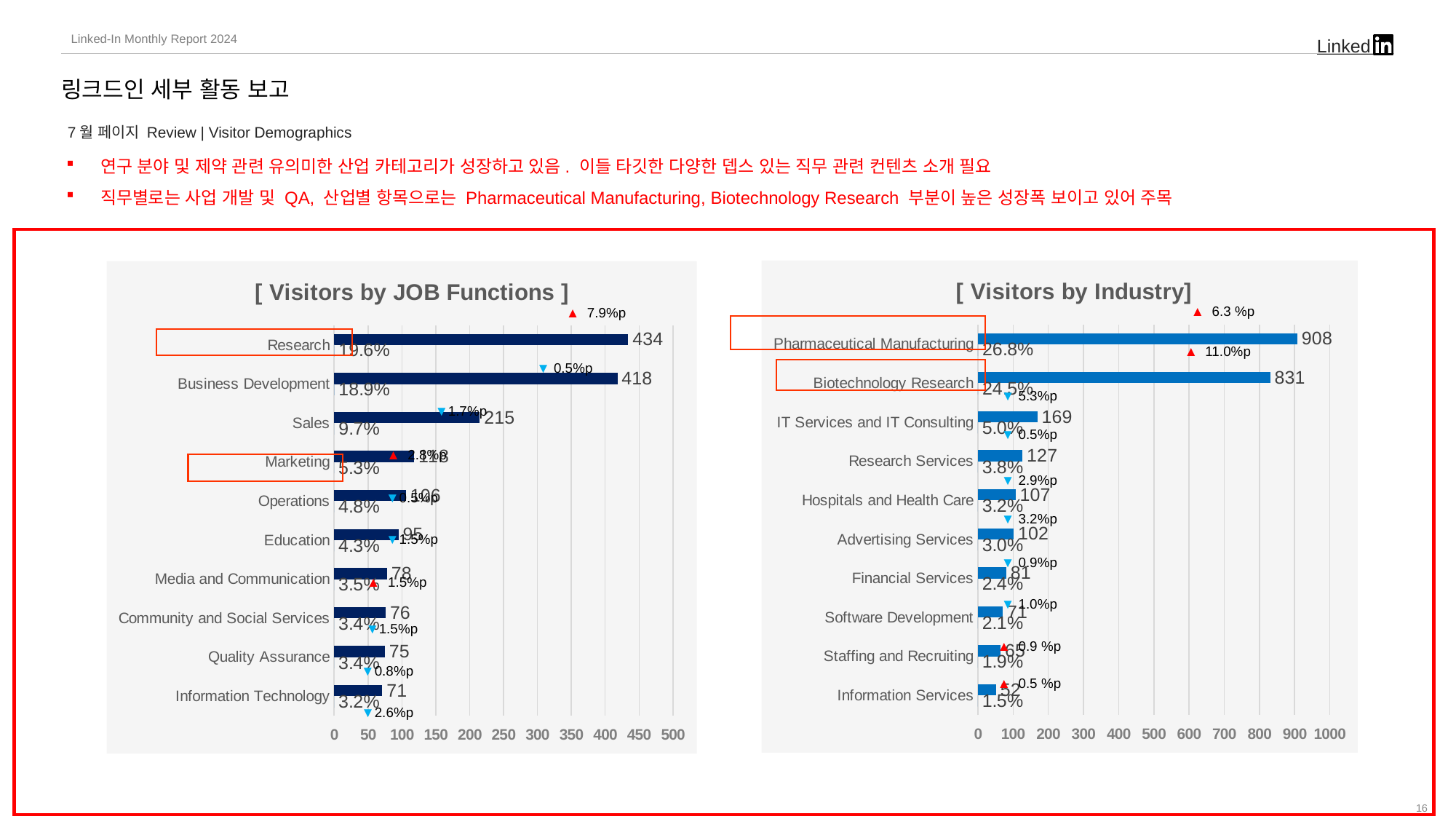

링크드인 세부 활동 보고
7월 페이지 Review | Visitor Demographics
연구 분야 및 제약 관련 유의미한 산업 카테고리가 성장하고 있음. 이들 타깃한 다양한 뎁스 있는 직무 관련 컨텐츠 소개 필요
직무별로는 사업 개발 및 QA, 산업별 항목으로는 Pharmaceutical Manufacturing, Biotechnology Research 부분이 높은 성장폭 보이고 있어 주목

### Chart: [ Visitors by Industry]

| Category | Total Views | Percentage |
|---|---|---|
| Pharmaceutical Manufacturing | 908.0 | 0.26824224519940915 |
| Biotechnology Research | 831.0 | 0.24549483013293943 |
| IT Services and IT Consulting | 169.0 | 0.0499261447562777 |
| Research Services | 127.0 | 0.037518463810930575 |
| Hospitals and Health Care | 107.0 | 0.031610044313146235 |
| Advertising Services | 102.0 | 0.030132939438700147 |
| Financial Services | 81.0 | 0.023929098966026588 |
| Software Development | 71.0 | 0.020974889217134418 |
| Staffing and Recruiting | 65.0 | 0.019202363367799114 |
| Information Services | 52.0 | 0.01536189069423929 |

### Chart: [ Visitors by JOB Functions ]

| Category | Total Views | Percentage |
|---|---|---|
| Research | 434.0 | 0.19646899049343594 |
| Business Development | 418.0 | 0.1892258940697148 |
| Sales | 215.0 | 0.09732910819375283 |
| Marketing | 118.0 | 0.05341783612494341 |
| Operations | 106.0 | 0.04798551380715256 |
| Education | 95.0 | 0.04300588501584427 |
| Media and Communication | 78.0 | 0.03531009506564056 |
| Community and Social Services | 76.0 | 0.034404708012675415 |
| Quality Assurance | 75.0 | 0.033952014486192846 |
| Information Technology | 71.0 | 0.03214124038026256 |
▲  6.3 %p
▲  7.9%p

▲  11.0%p
▼ 0.5%p

▼ 5.3%p
▼1.7%p
▼ 0.5%p
▲  2.8%p

▼ 2.9%p
▼0.5%p
▼ 3.2%p
▼1.5%p
▼ 0.9%p
▲  1.5%p
▼ 1.0%p
▼1.5%p
▲  0.9 %p
▼0.8%p
▲  0.5 %p
▼2.6%p
16